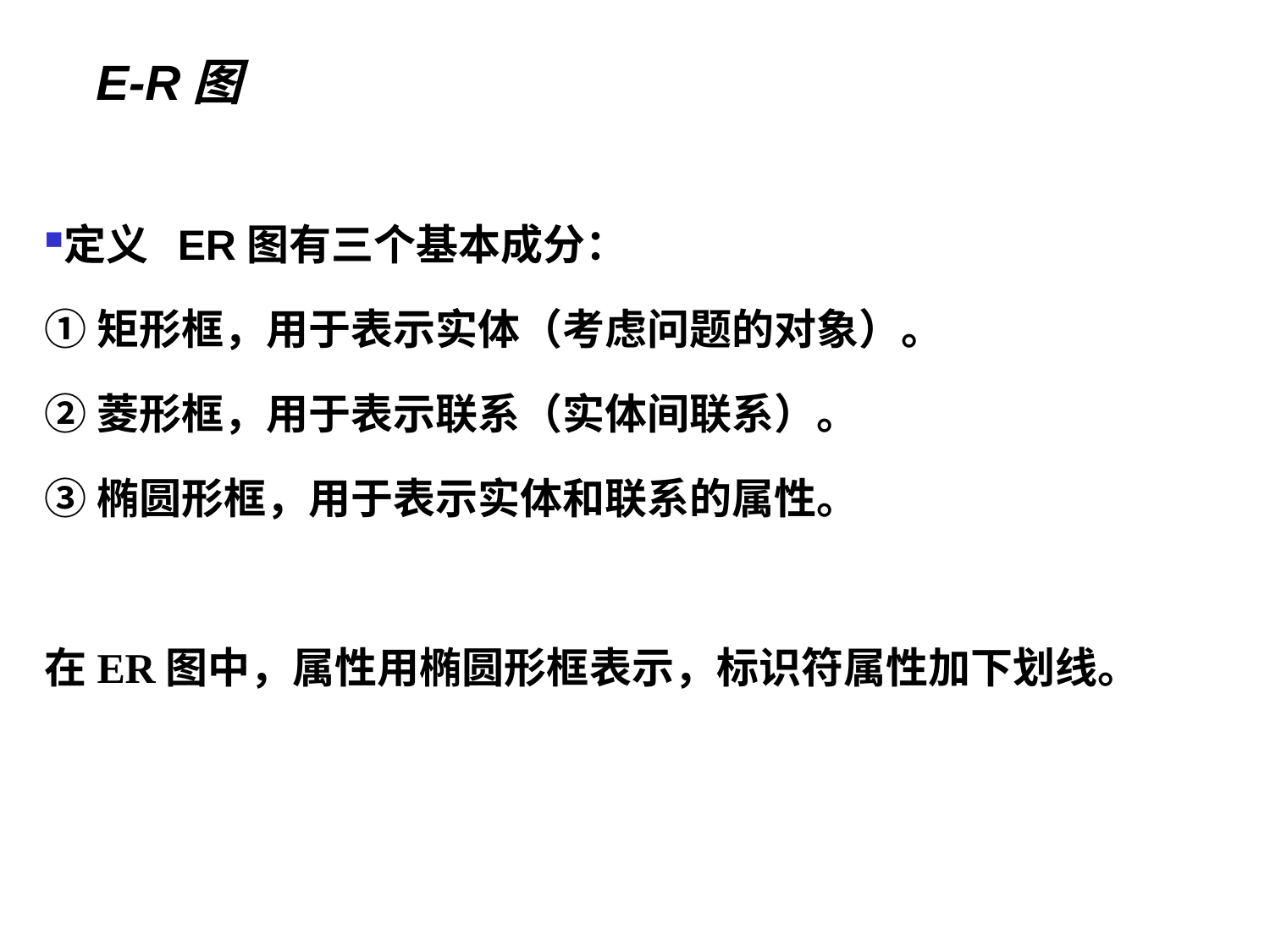

E-R图

定义  ER图有三个基本成分：
①矩形框，用于表示实体（考虑问题的对象）。
②菱形框，用于表示联系（实体间联系）。
③椭圆形框，用于表示实体和联系的属性。

在ER图中，属性用椭圆形框表示，标识符属性加下划线。